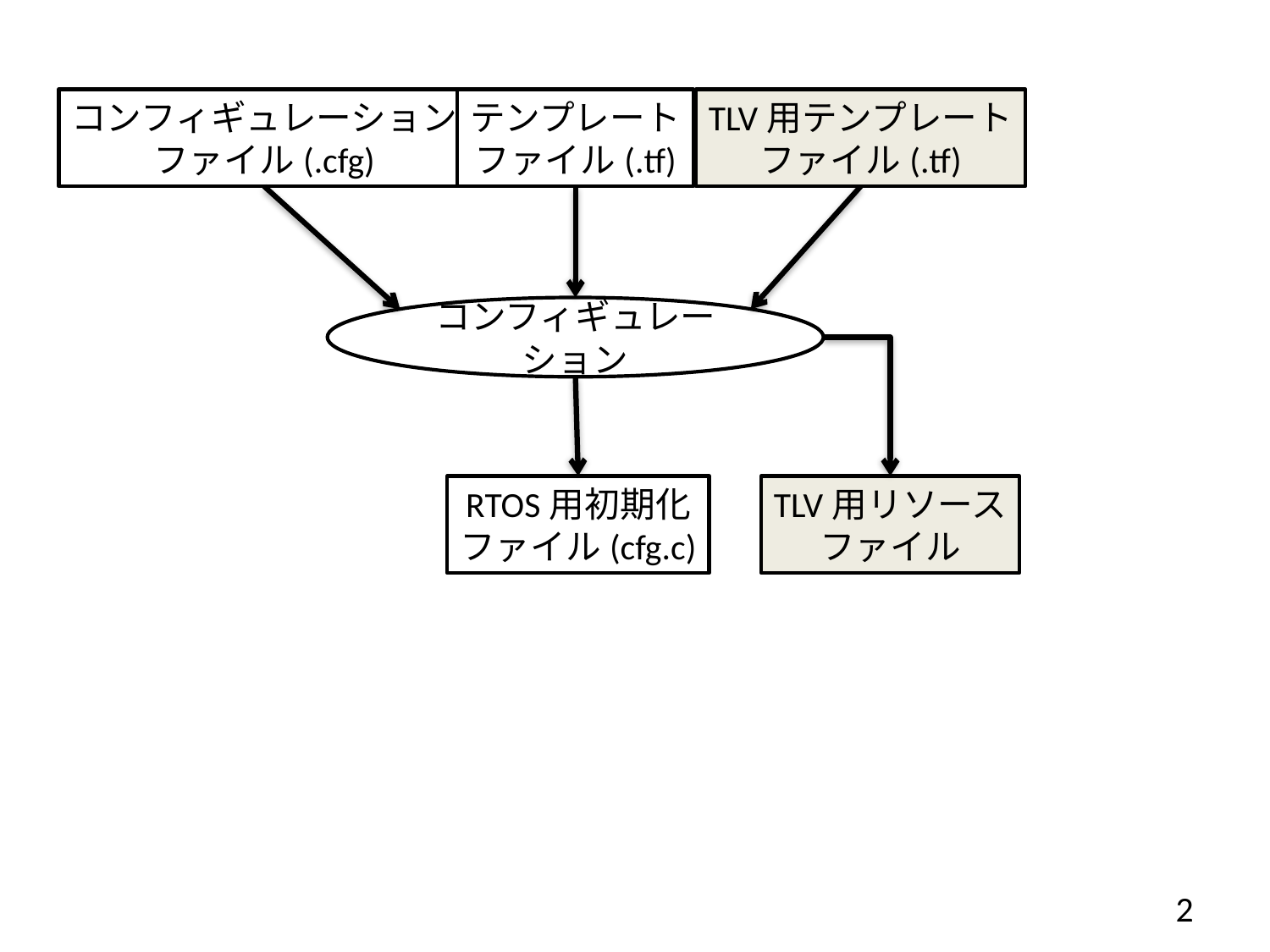

コンフィギュレーション
ファイル(.cfg)
テンプレート
ファイル(.tf)
TLV用テンプレート
ファイル(.tf)
コンフィギュレーション
RTOS用初期化
ファイル(cfg.c)
TLV用リソース
ファイル
2